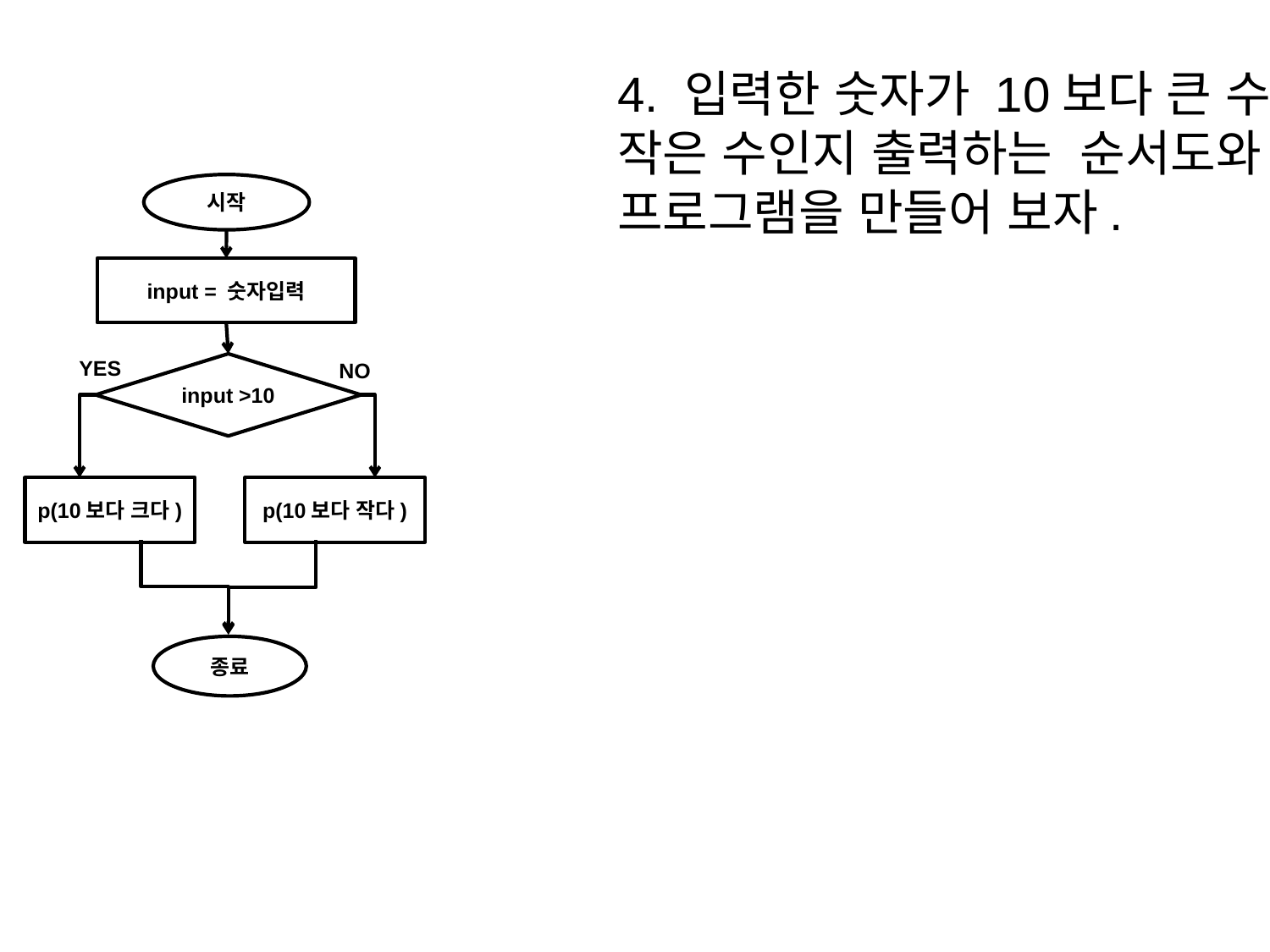

4. 입력한 숫자가 10보다 큰 수인지 작은 수인지 출력하는  순서도와 프로그램을 만들어 보자.
시작
input = 숫자입력
YES
NO
input >10
p(10보다 크다)
p(10보다 작다)
종료